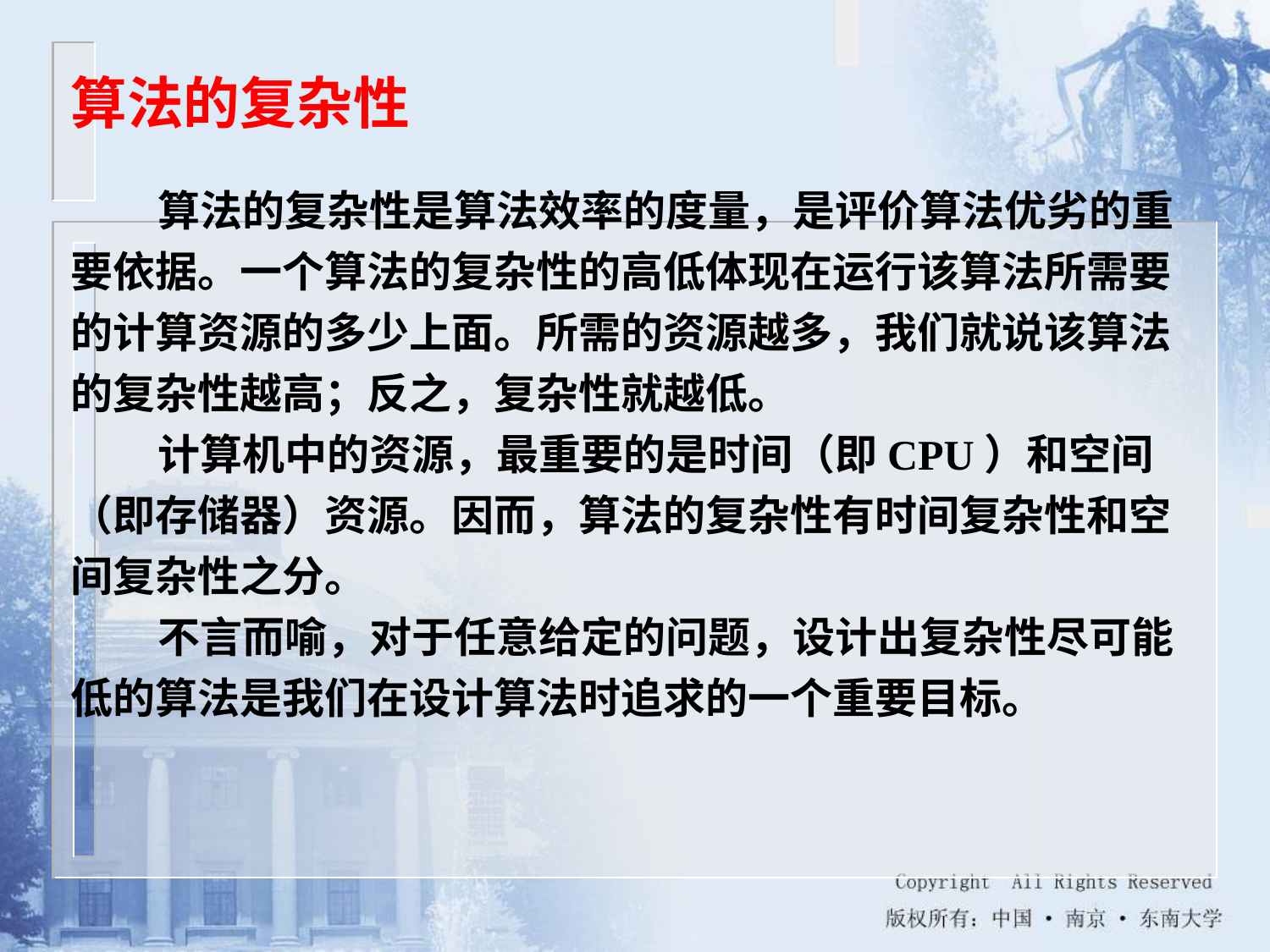

算法的复杂性
算法的复杂性是算法效率的度量，是评价算法优劣的重要依据。一个算法的复杂性的高低体现在运行该算法所需要的计算资源的多少上面。所需的资源越多，我们就说该算法的复杂性越高；反之，复杂性就越低。
计算机中的资源，最重要的是时间（即CPU）和空间（即存储器）资源。因而，算法的复杂性有时间复杂性和空间复杂性之分。
不言而喻，对于任意给定的问题，设计出复杂性尽可能低的算法是我们在设计算法时追求的一个重要目标。